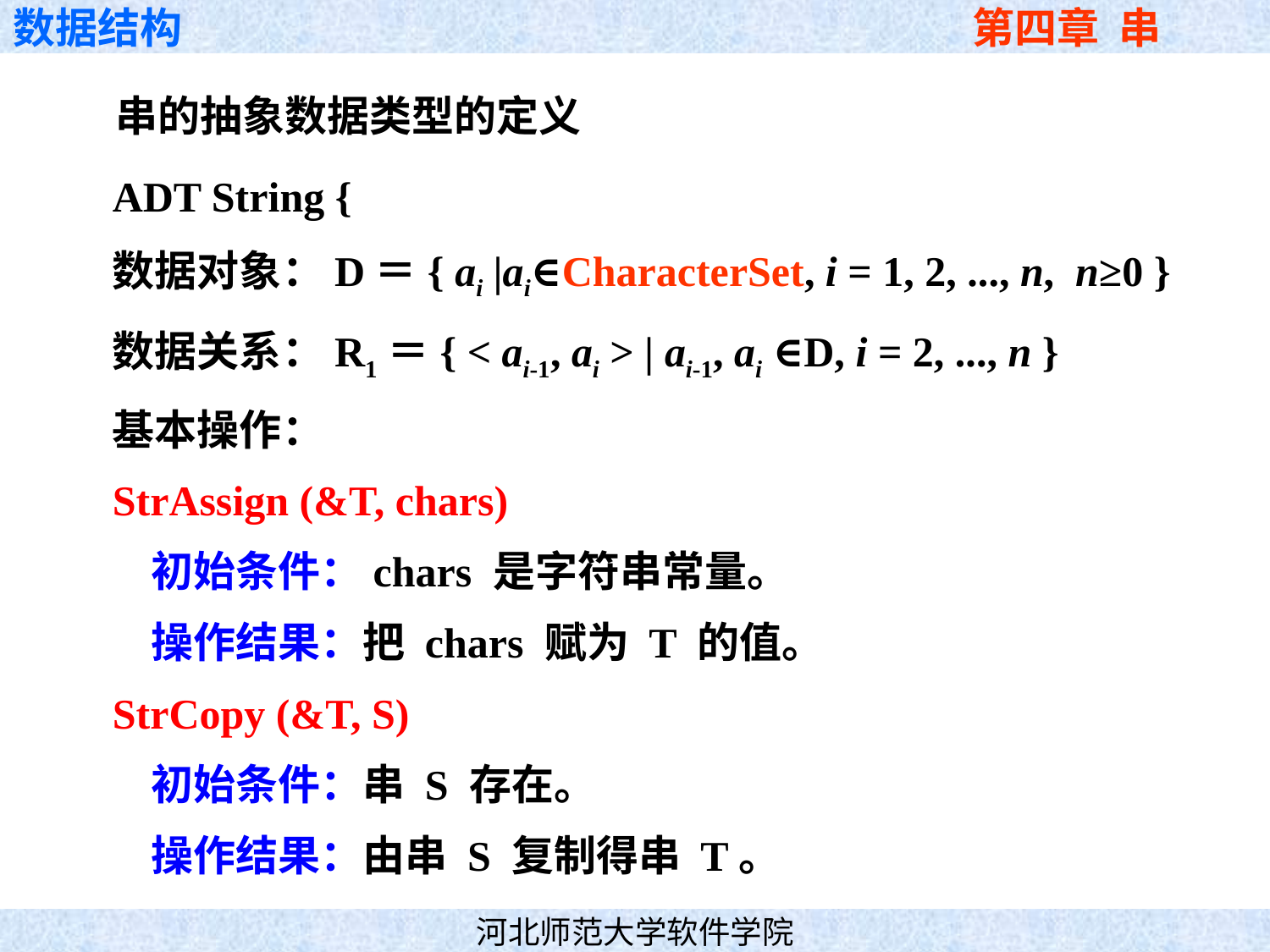

串的抽象数据类型的定义
ADT String {
数据对象：D＝{ ai |ai∈CharacterSet, i = 1, 2, ..., n,  n≥0 }
数据关系：R1＝{ < ai-1, ai > | ai-1, ai ∈D, i = 2, ..., n }
基本操作：
StrAssign (&T, chars)
   初始条件：chars 是字符串常量。
   操作结果：把 chars 赋为 T 的值。
StrCopy (&T, S)
   初始条件：串 S 存在。
   操作结果：由串 S 复制得串 T。